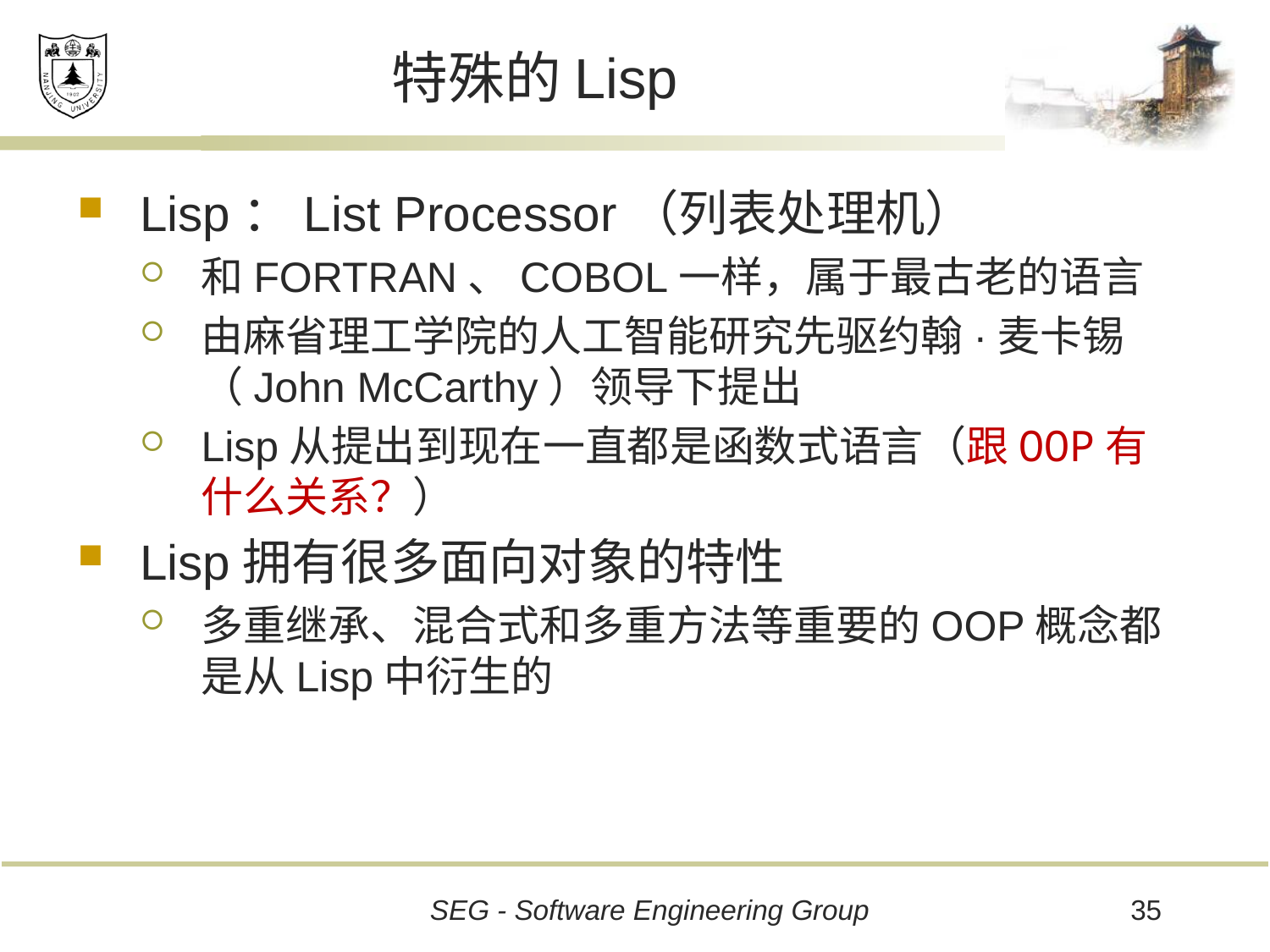

# 特殊的Lisp
Lisp：List Processor（列表处理机）
和FORTRAN、COBOL一样，属于最古老的语言
由麻省理工学院的人工智能研究先驱约翰·麦卡锡（John McCarthy）领导下提出
Lisp从提出到现在一直都是函数式语言（跟OOP有什么关系？）
Lisp拥有很多面向对象的特性
多重继承、混合式和多重方法等重要的OOP概念都是从Lisp中衍生的

35
SEG - Software Engineering Group